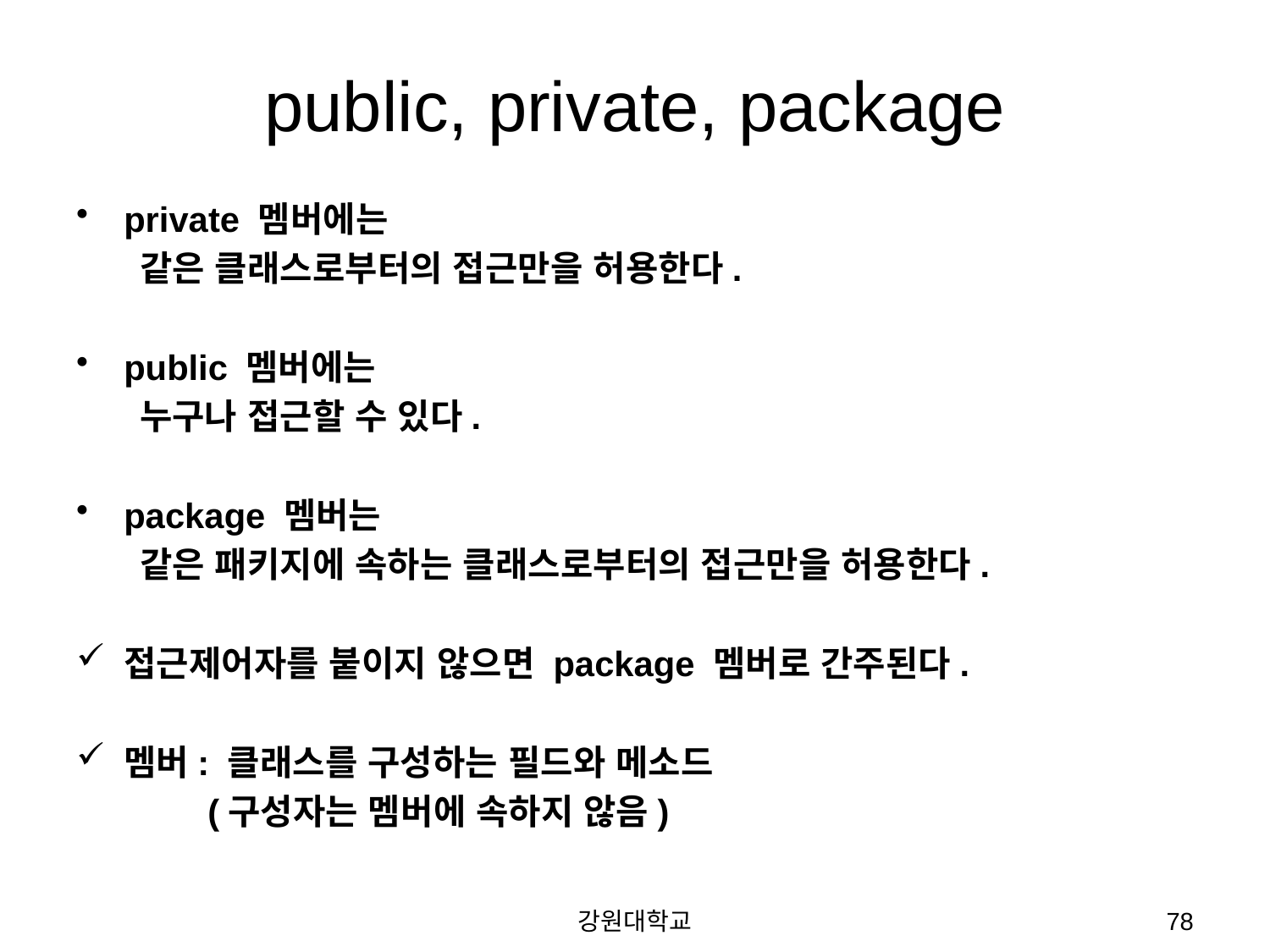

# public, private, package
private 멤버에는
같은 클래스로부터의 접근만을 허용한다.

public 멤버에는
누구나 접근할 수 있다.

package 멤버는
같은 패키지에 속하는 클래스로부터의 접근만을 허용한다.

접근제어자를 붙이지 않으면 package 멤버로 간주된다.

멤버: 클래스를 구성하는 필드와 메소드
       (구성자는 멤버에 속하지 않음)

강원대학교
78